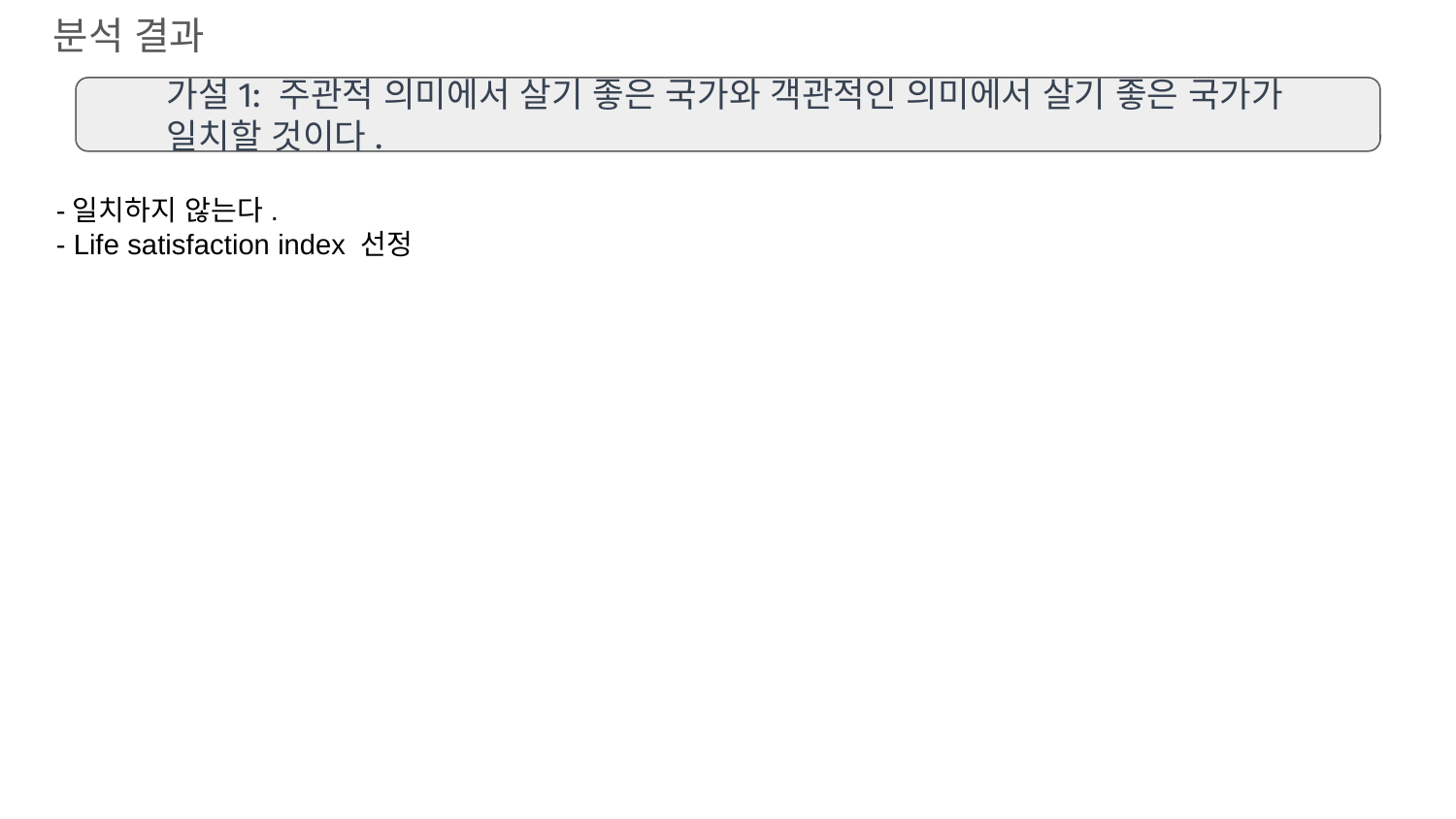

분석 결과

가설1: 주관적 의미에서 살기 좋은 국가와 객관적인 의미에서 살기 좋은 국가가 일치할 것이다.
-일치하지 않는다.
- Life satisfaction index 선정